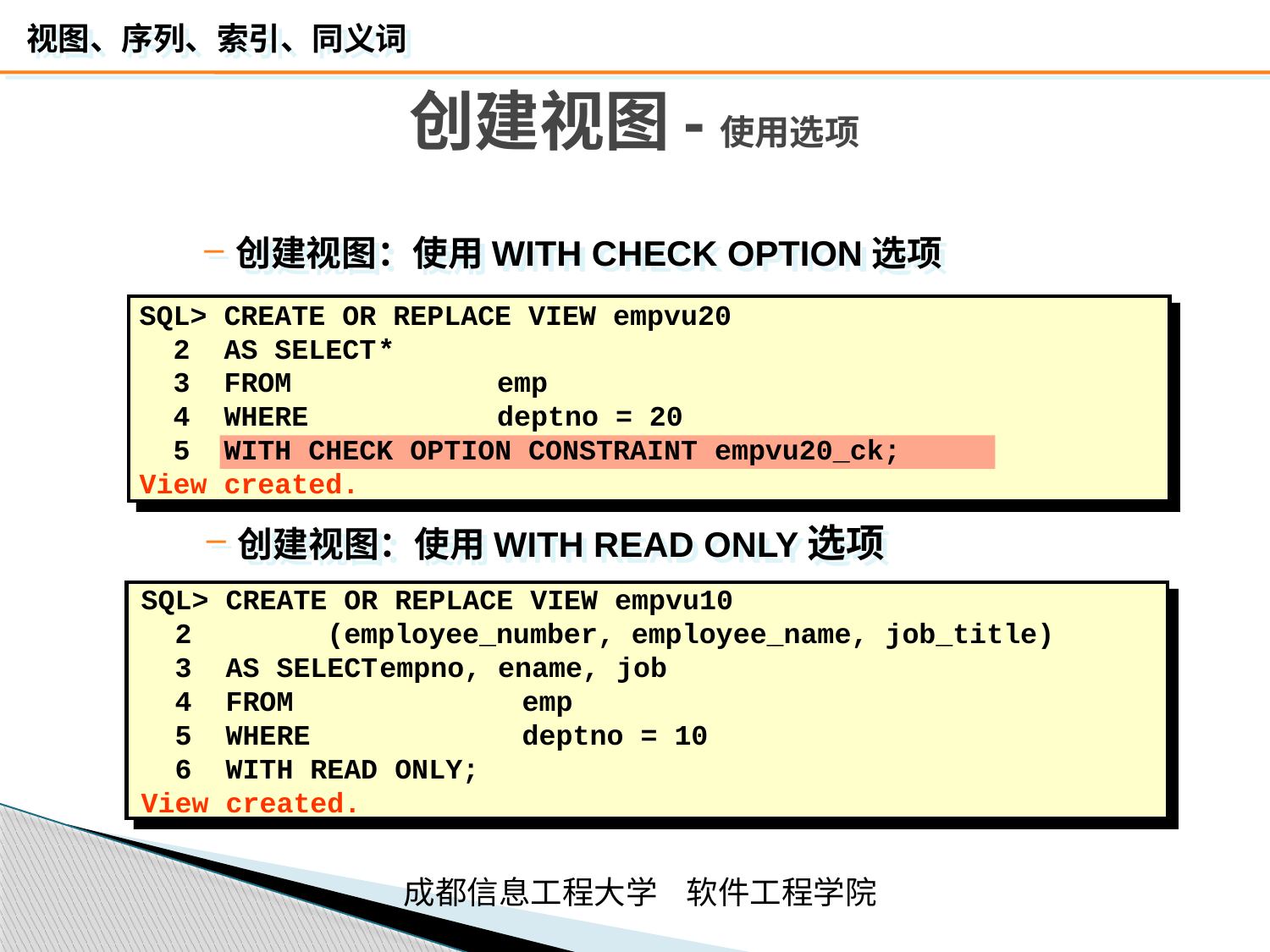

# 创建视图-使用选项
创建视图：使用WITH CHECK OPTION选项
SQL> CREATE OR REPLACE VIEW empvu20
  2  AS SELECT	*
  3  FROM	        emp
  4  WHERE	        deptno = 20
  5  WITH CHECK OPTION CONSTRAINT empvu20_ck;
View created.

创建视图：使用WITH READ ONLY选项
SQL> CREATE OR REPLACE VIEW empvu10
  2        (employee_number, employee_name, job_title)
  3  AS SELECT	empno, ename, job
  4  FROM				emp
  5  WHERE				deptno = 10
  6  WITH READ ONLY;
View created.